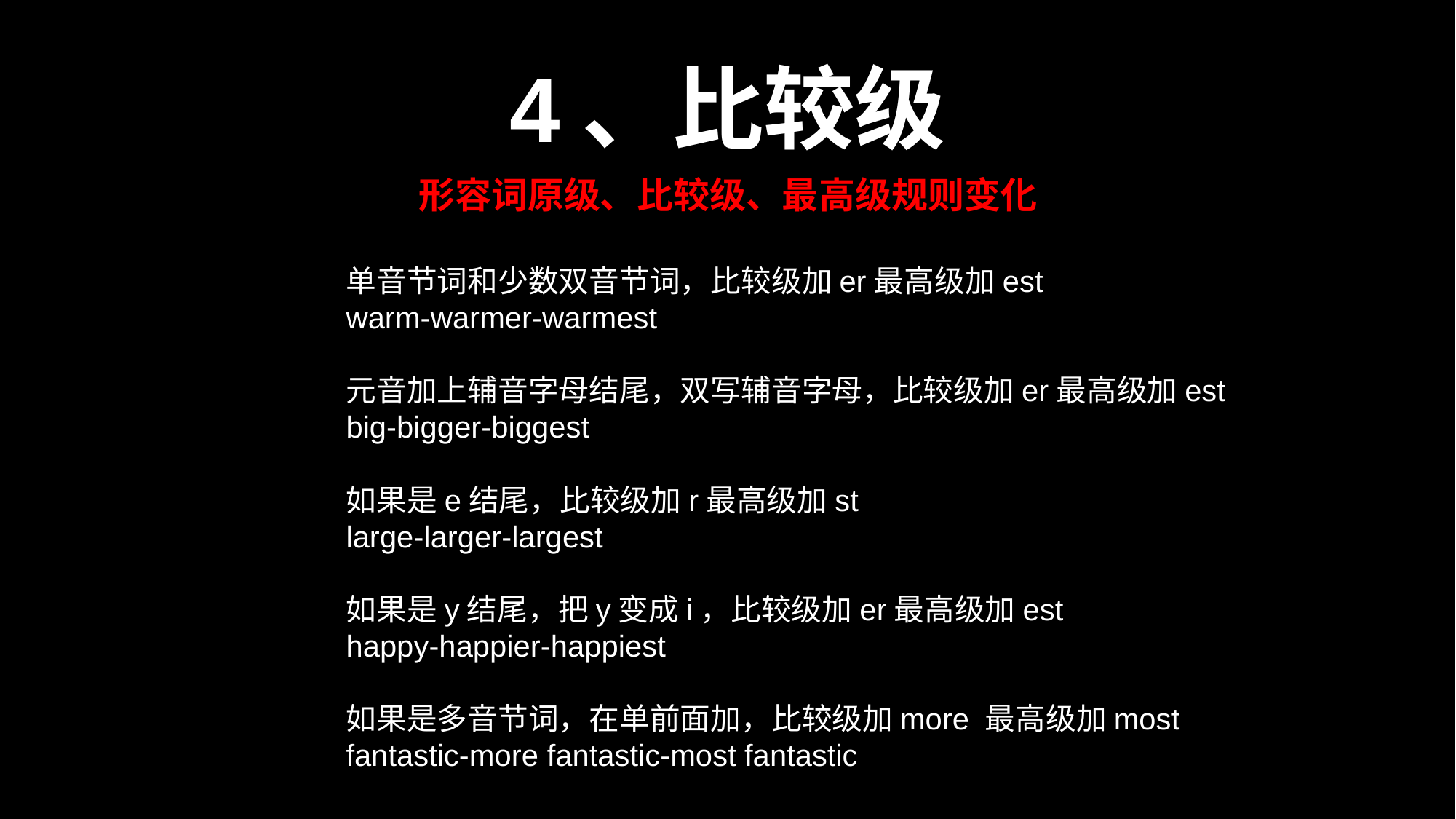

4、比较级
形容词原级、比较级、最高级规则变化
单音节词和少数双音节词，比较级加er最高级加est
warm-warmer-warmest

元音加上辅音字母结尾，双写辅音字母，比较级加er最高级加est
big-bigger-biggest

如果是e结尾，比较级加r最高级加st
large-larger-largest

如果是y结尾，把y变成i，比较级加er最高级加est
happy-happier-happiest

如果是多音节词，在单前面加，比较级加more 最高级加most
fantastic-more fantastic-most fantastic